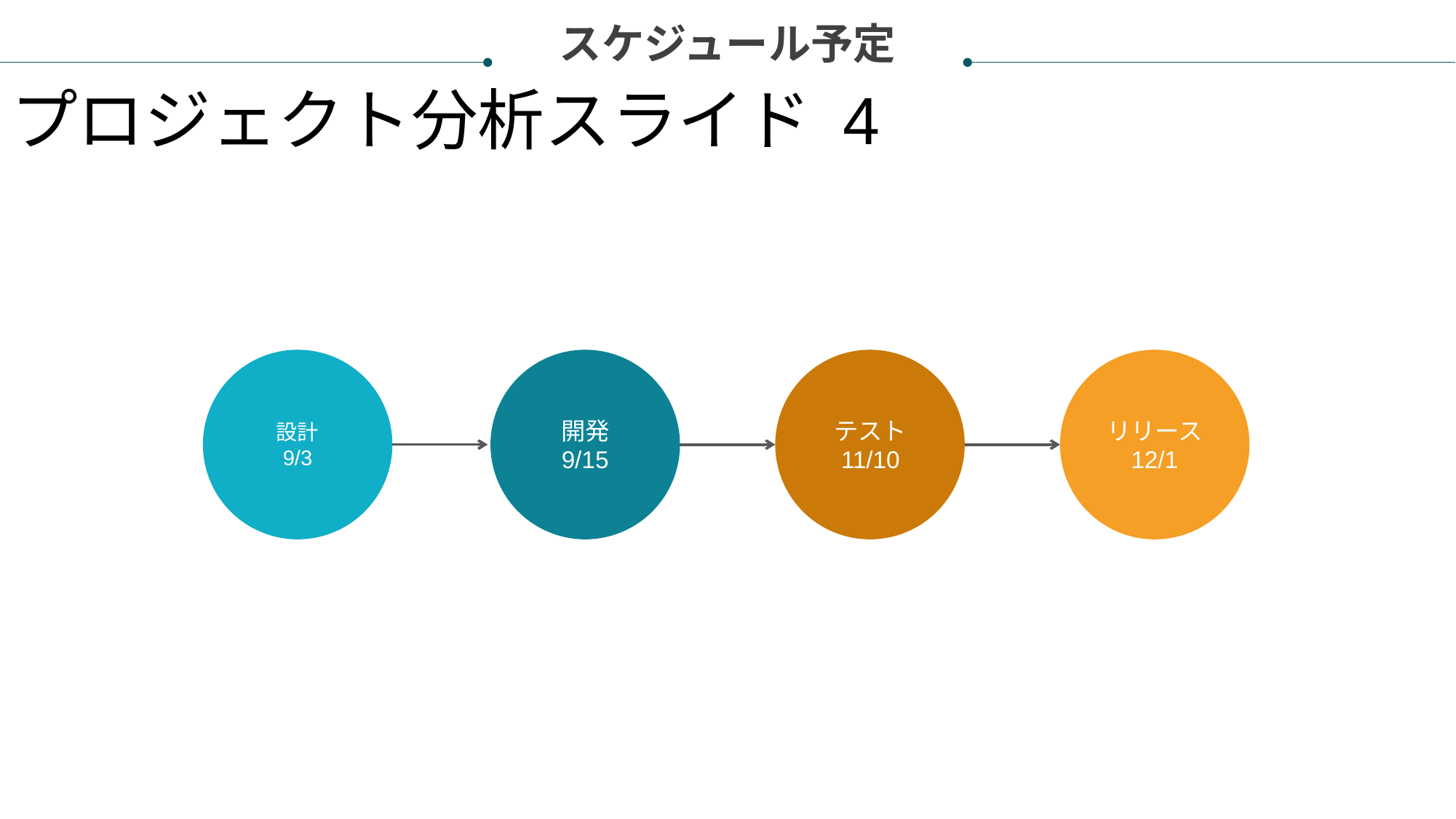

スケジュール予定
プロジェクト分析スライド 4
タスク
管理目標
設計
9/3

開発
9/15
テスト
11/10
リリース
12/1
顧客目標
リソース